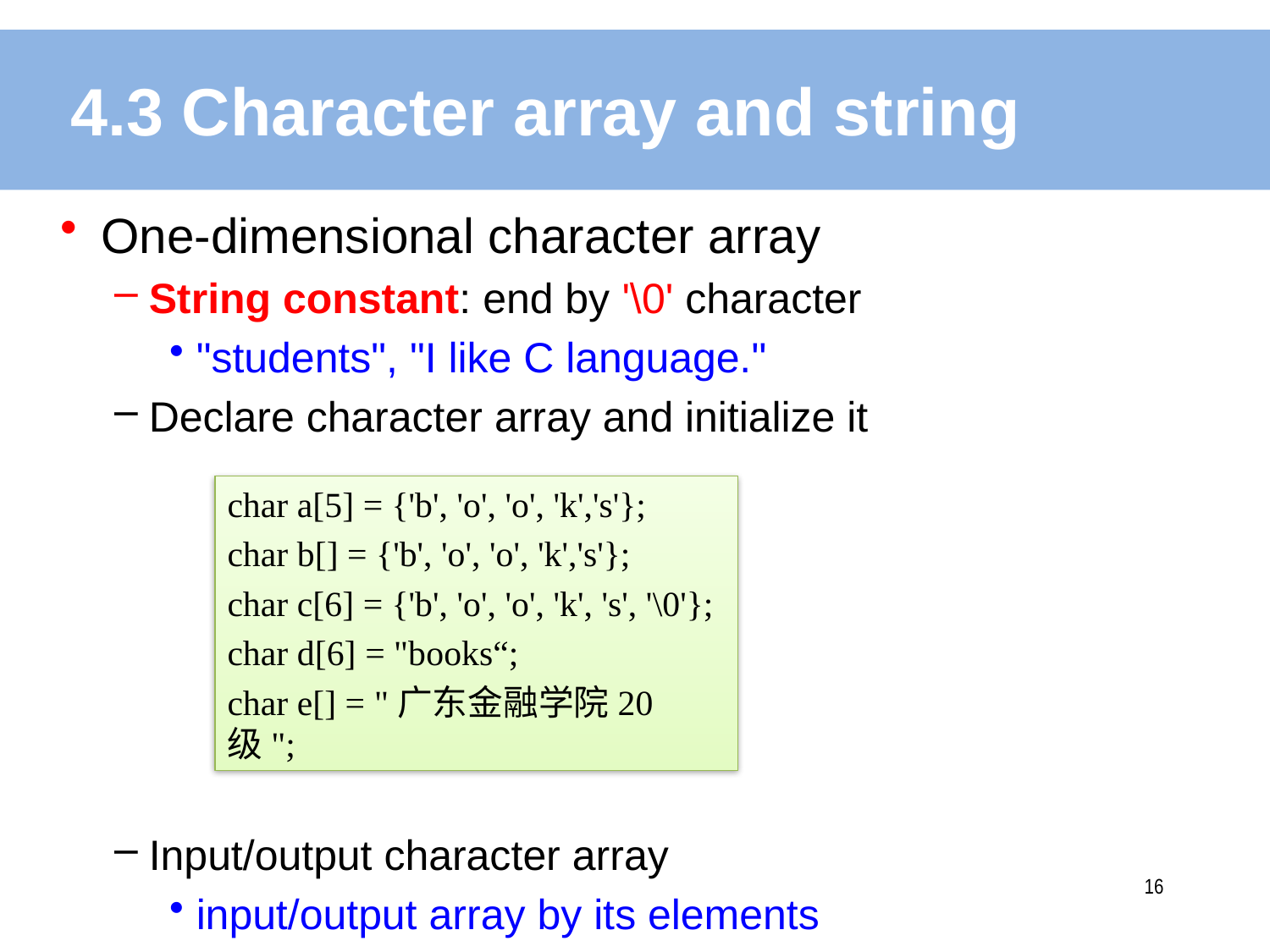

# 4.3 Character array and string
One-dimensional character array
String constant: end by '\0' character
"students", "I like C language."
Declare character array and initialize it

Input/output character array
input/output array by its elements
Input/output array by its name
char a[5] = {'b', 'o', 'o', 'k','s'};
char b[] = {'b', 'o', 'o', 'k','s'};
char c[6] = {'b', 'o', 'o', 'k', 's', '\0'};
char d[6] = "books“;
char e[] = "广东金融学院20级";
16